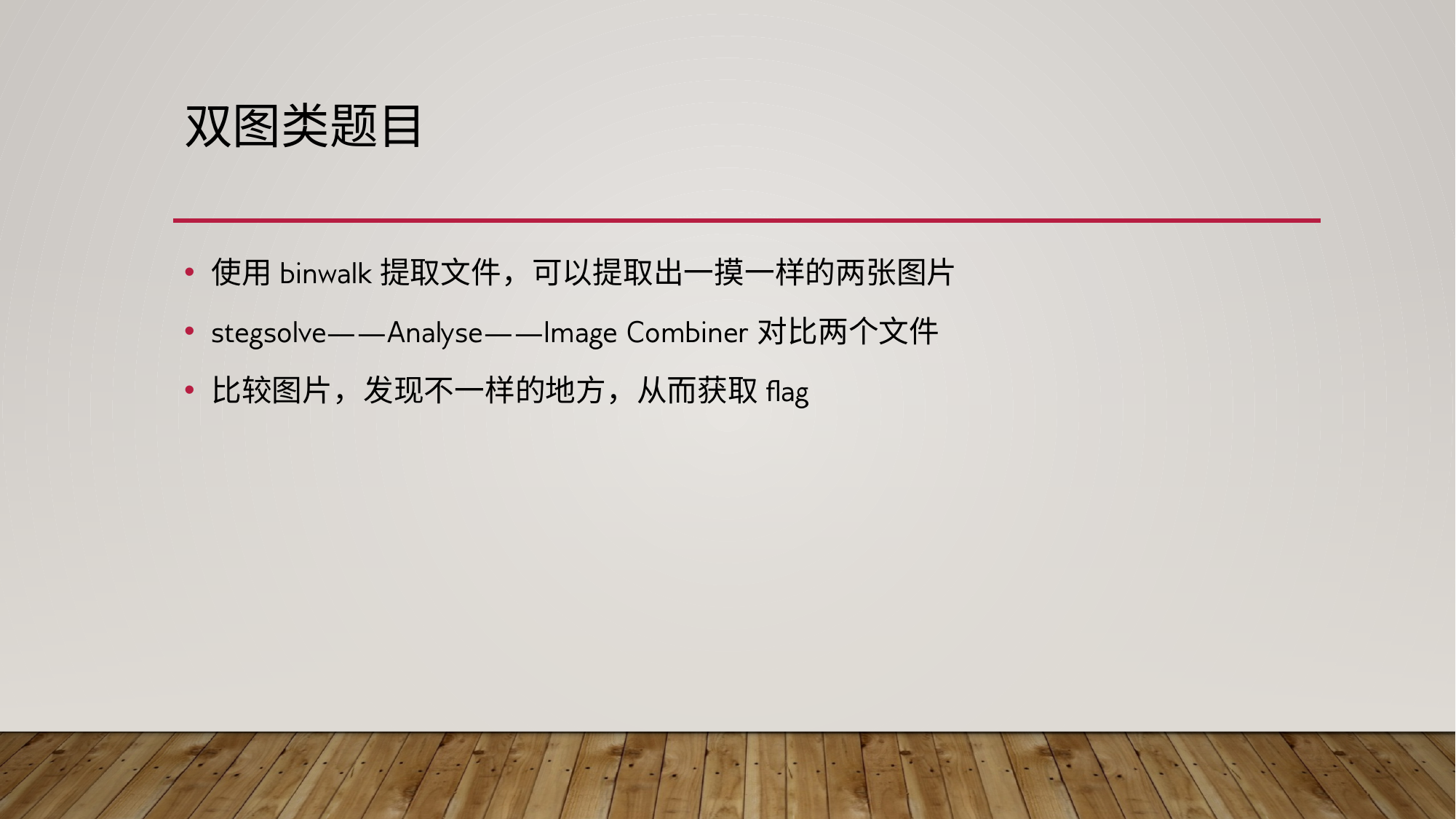

# 双图类题目
使用binwalk提取文件，可以提取出一摸一样的两张图片
stegsolve——Analyse——Image Combiner对比两个文件
比较图片，发现不一样的地方，从而获取flag